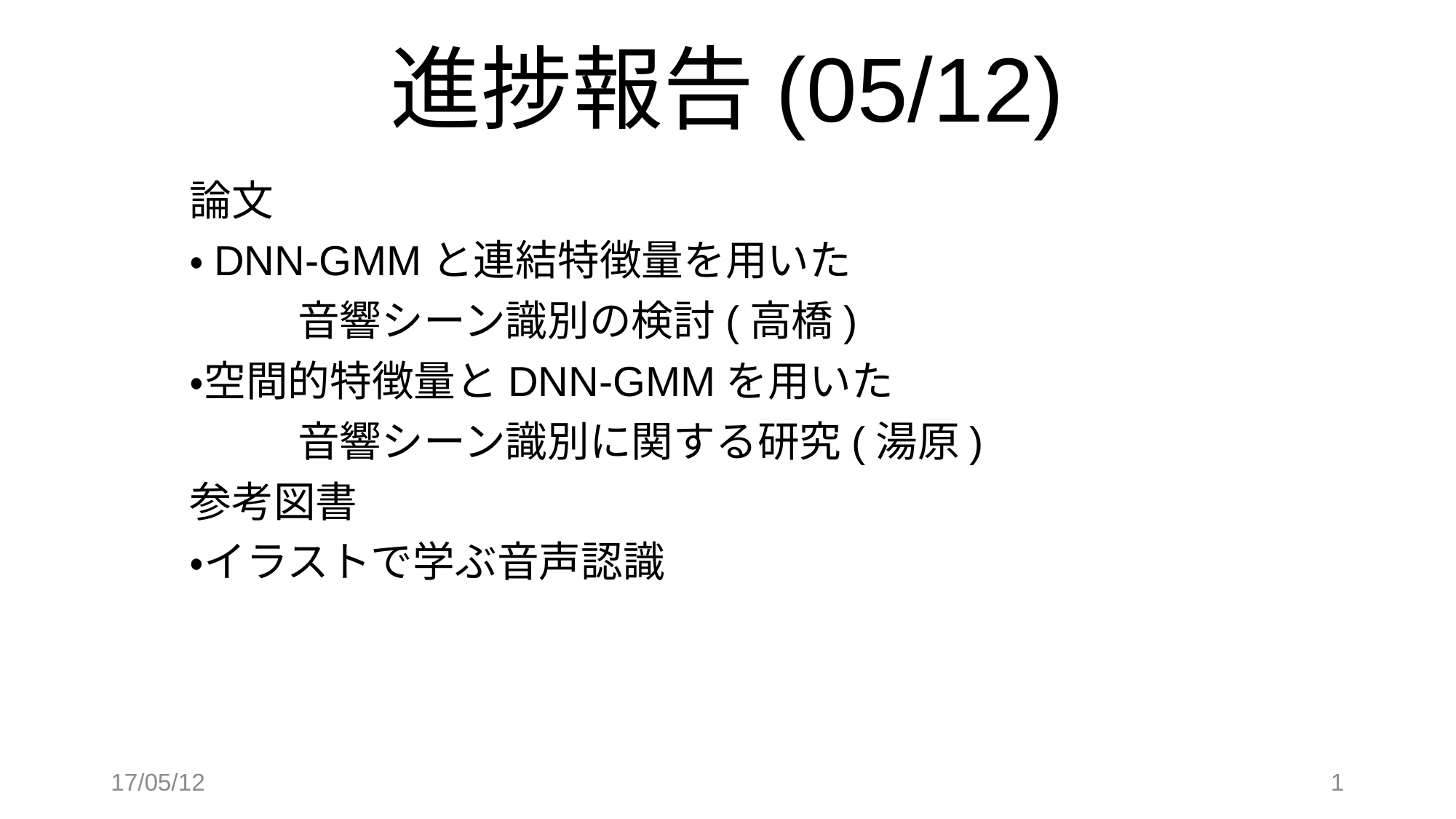

# 進捗報告(05/12)
論文
・DNN-GMMと連結特徴量を用いた
				音響シーン識別の検討(高橋)
・空間的特徴量とDNN-GMMを用いた
			音響シーン識別に関する研究(湯原)
参考図書
・イラストで学ぶ音声認識
17/05/12
1